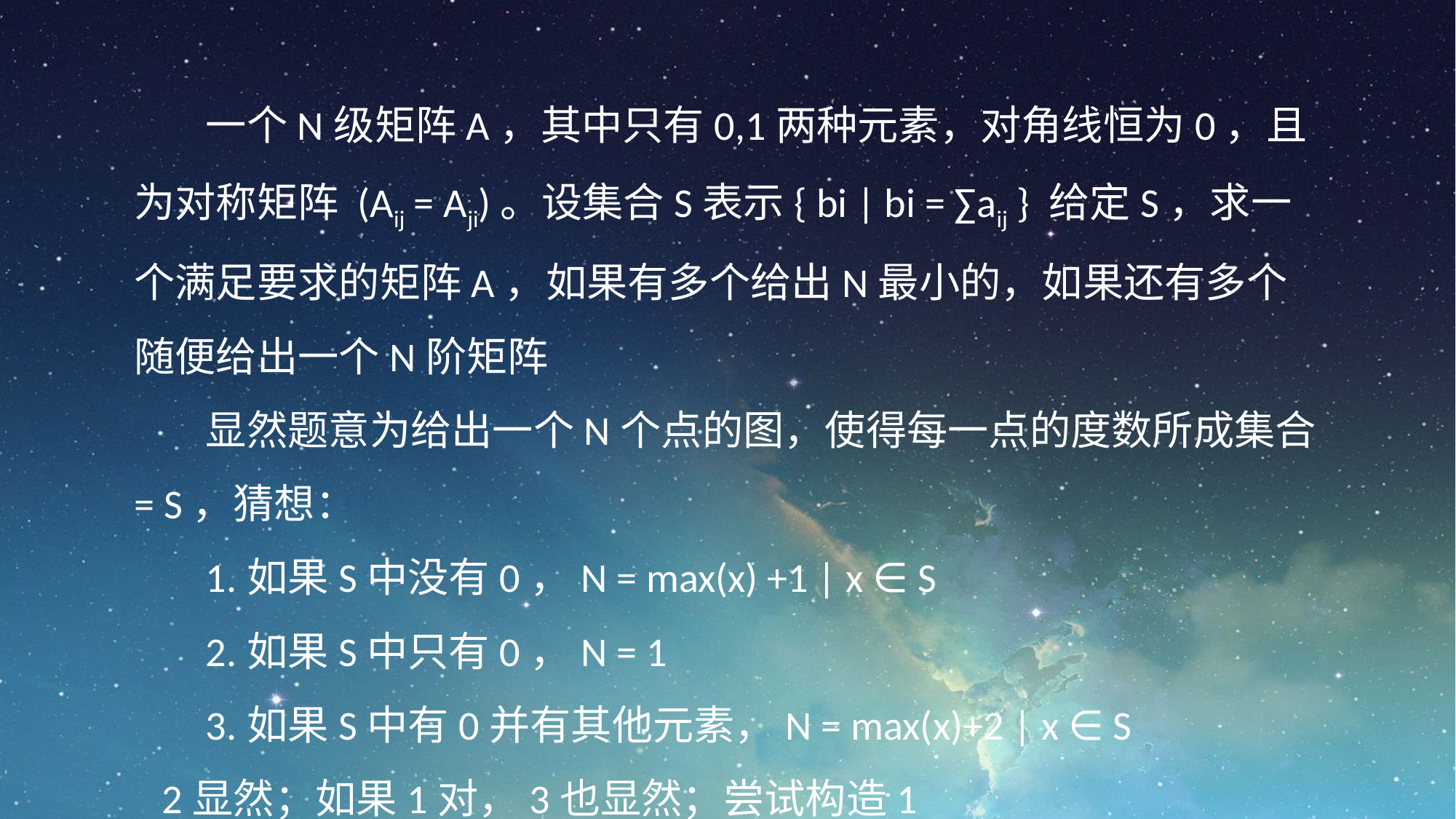

一个N级矩阵A，其中只有0,1两种元素，对角线恒为0，且为对称矩阵 (Aij = Aji)。设集合S表示{ bi | bi = ∑aij } 给定S，求一个满足要求的矩阵A，如果有多个给出N最小的，如果还有多个随便给出一个N阶矩阵
显然题意为给出一个N个点的图，使得每一点的度数所成集合 = S，猜想：
1.如果S中没有0，N = max(x) +1 | x ∈ S
2.如果S中只有0，N = 1
3.如果S中有0并有其他元素，N = max(x)+2 | x ∈ S                        2显然；如果1对，3也显然；尝试构造1